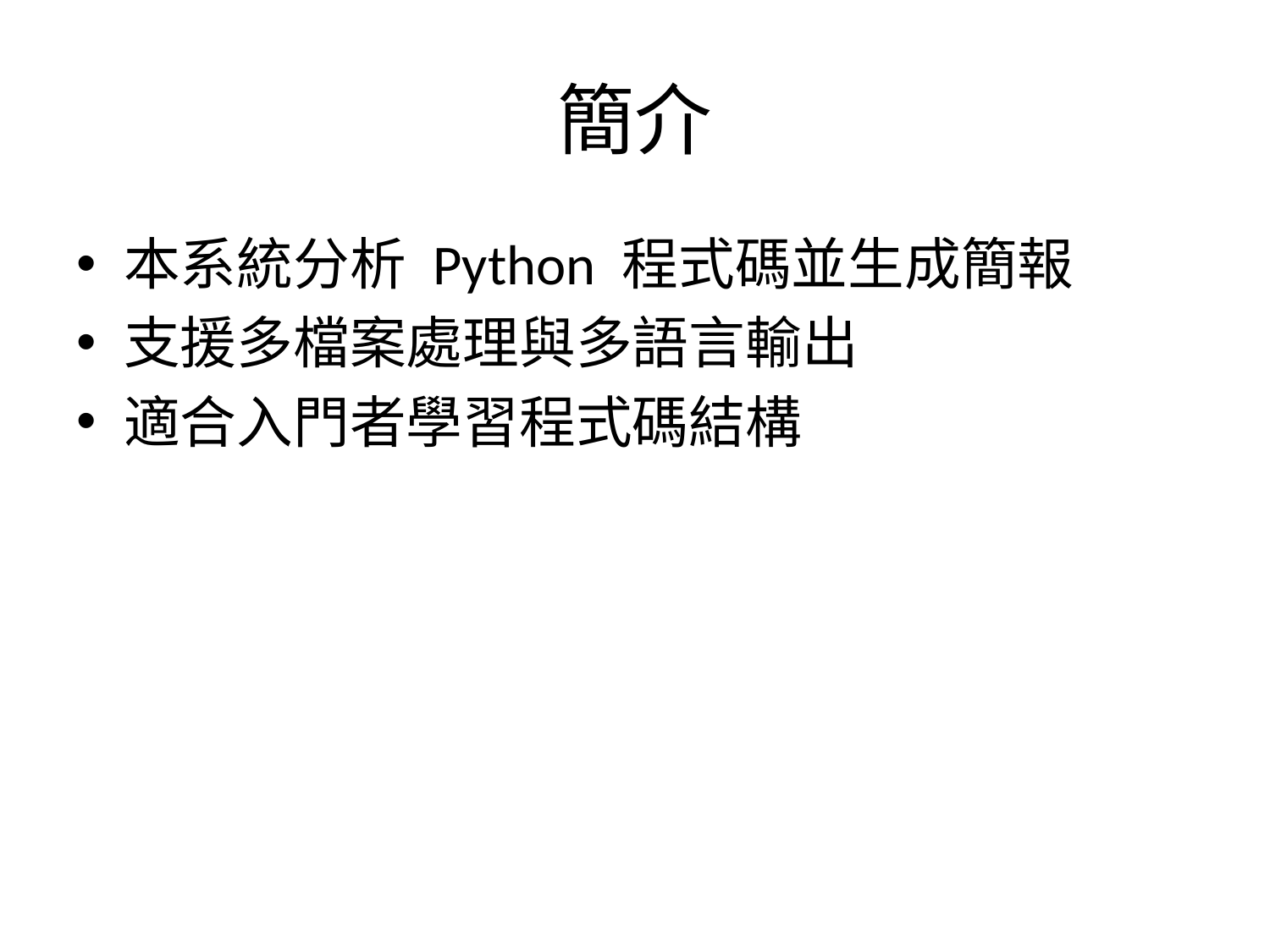

# 簡介
本系統分析 Python 程式碼並生成簡報
支援多檔案處理與多語言輸出
適合入門者學習程式碼結構